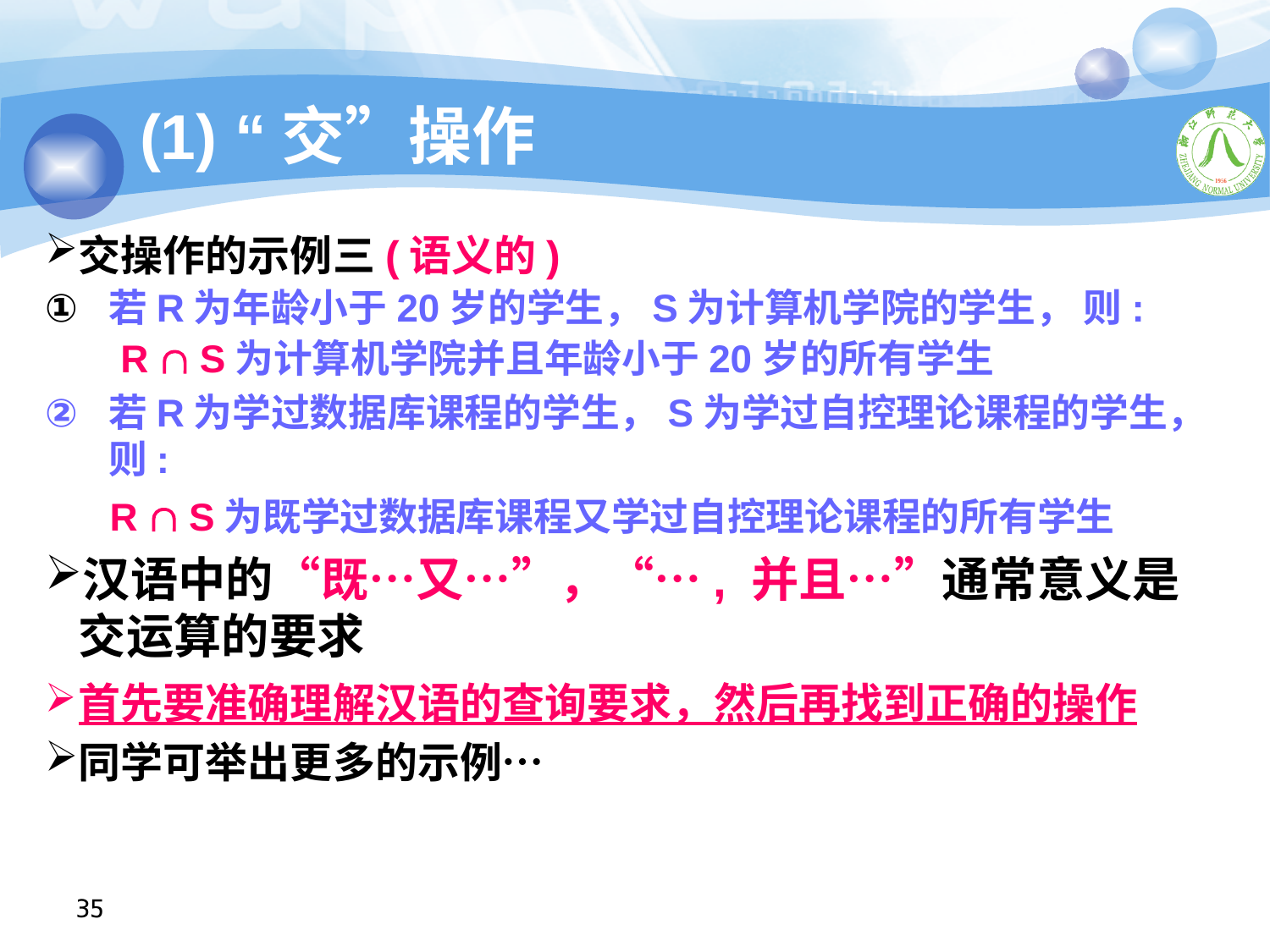

# (1) “交”操作
交操作的示例三(语义的)
若R为年龄小于20岁的学生，S为计算机学院的学生， 则:
       R ∩ S为计算机学院并且年龄小于20岁的所有学生
若R为学过数据库课程的学生，S为学过自控理论课程的学生， 则:
      R ∩ S为既学过数据库课程又学过自控理论课程的所有学生
汉语中的“既…又…”，“…, 并且…”通常意义是交运算的要求
首先要准确理解汉语的查询要求，然后再找到正确的操作
同学可举出更多的示例…
35